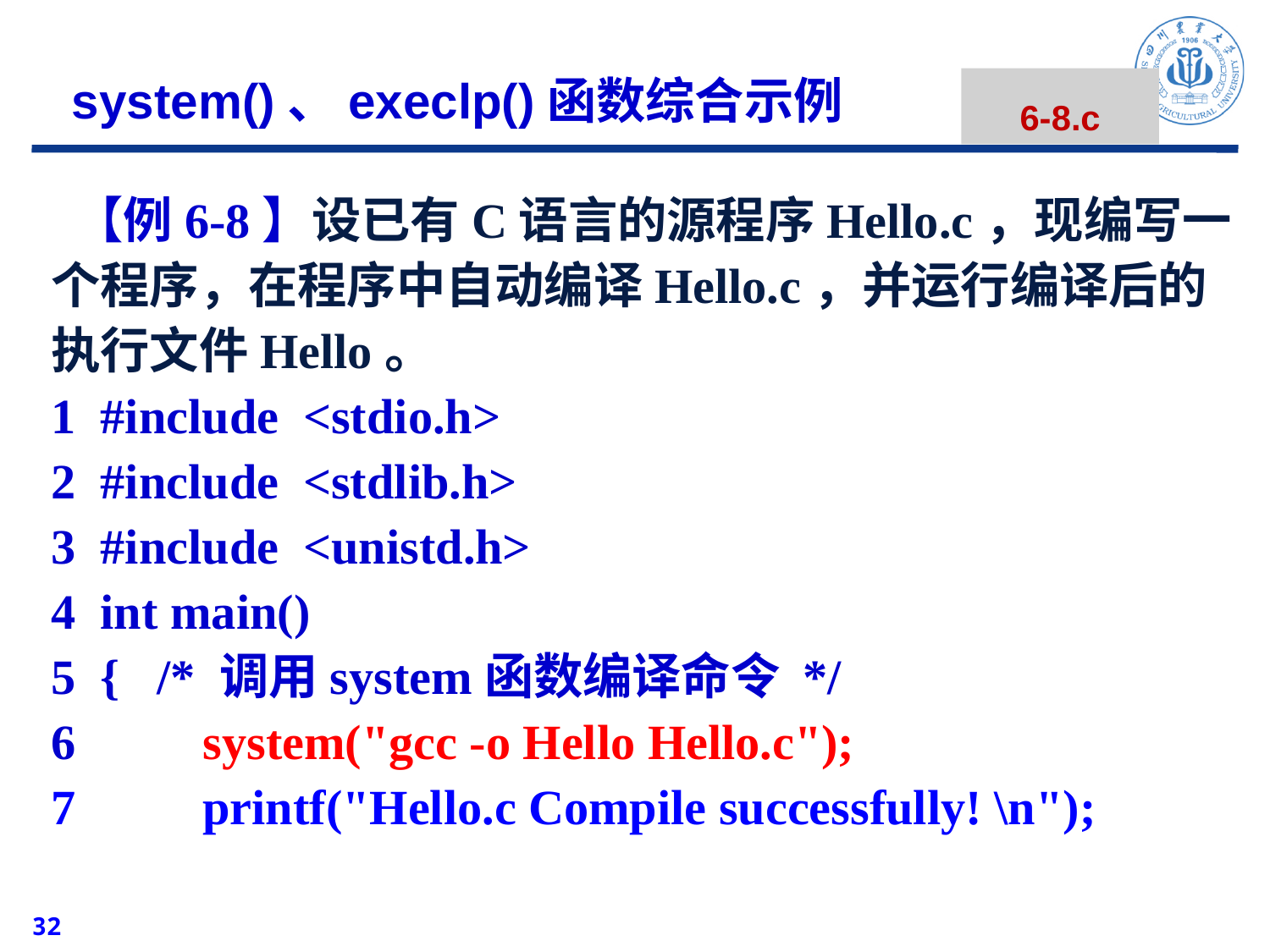

system()、execlp()函数综合示例
6-8.c
 【例6-8】设已有C语言的源程序Hello.c，现编写一个程序，在程序中自动编译Hello.c，并运行编译后的执行文件Hello。
1  #include  <stdio.h>
2  #include  <stdlib.h>
3  #include  <unistd.h>
4  int main()
5  {   /* 调用system函数编译命令 */
6  	  system("gcc -o Hello Hello.c");
7	  printf("Hello.c Compile successfully! \n");